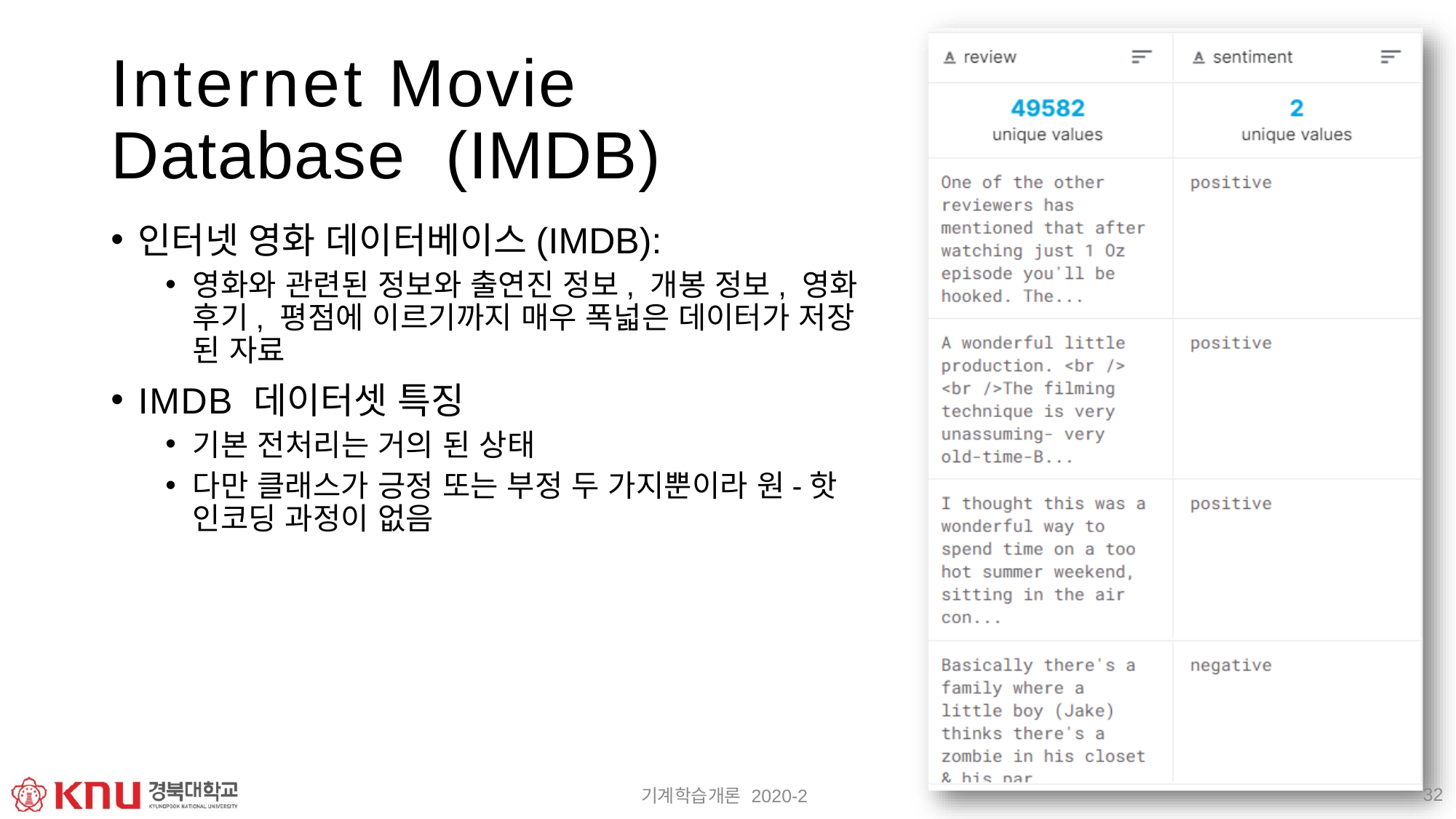

# Internet Movie Database  (IMDB)
인터넷 영화 데이터베이스(IMDB):
영화와 관련된 정보와 출연진 정보, 개봉 정보, 영화  후기, 평점에 이르기까지 매우 폭넓은 데이터가 저장  된 자료
IMDB 데이터셋 특징
기본 전처리는 거의 된 상태
다만 클래스가 긍정 또는 부정 두 가지뿐이라 원-핫  인코딩 과정이 없음
32
기계학습개론 2020-2